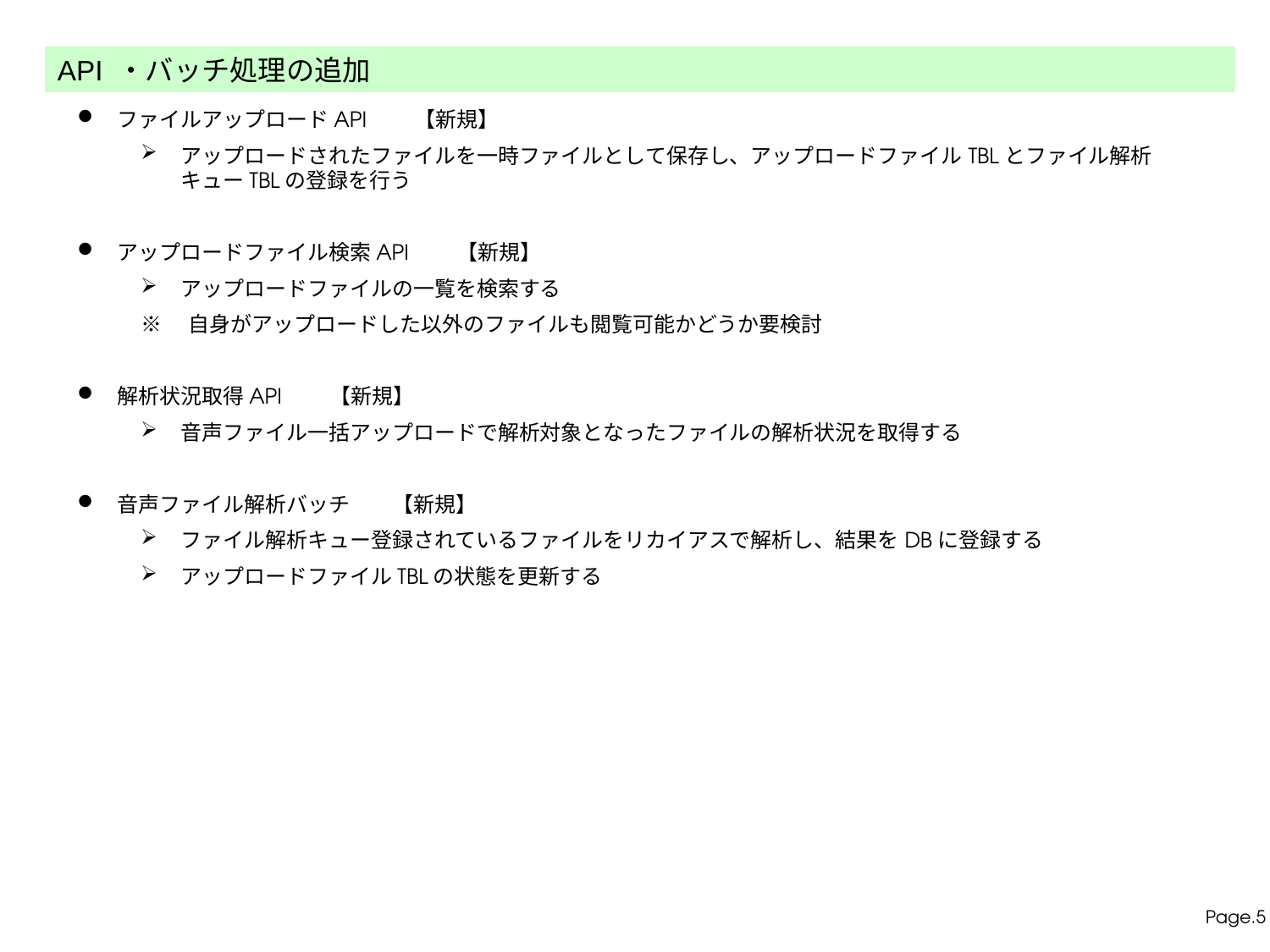

API ・バッチ処理の追加
ファイルアップロードAPI　　【新規】
アップロードされたファイルを一時ファイルとして保存し、アップロードファイルTBLとファイル解析キューTBLの登録を行う

アップロードファイル検索API　　【新規】
アップロードファイルの一覧を検索する
※　自身がアップロードした以外のファイルも閲覧可能かどうか要検討

解析状況取得API　　【新規】
音声ファイル一括アップロードで解析対象となったファイルの解析状況を取得する

音声ファイル解析バッチ　　【新規】
ファイル解析キュー登録されているファイルをリカイアスで解析し、結果をDBに登録する
アップロードファイルTBLの状態を更新する